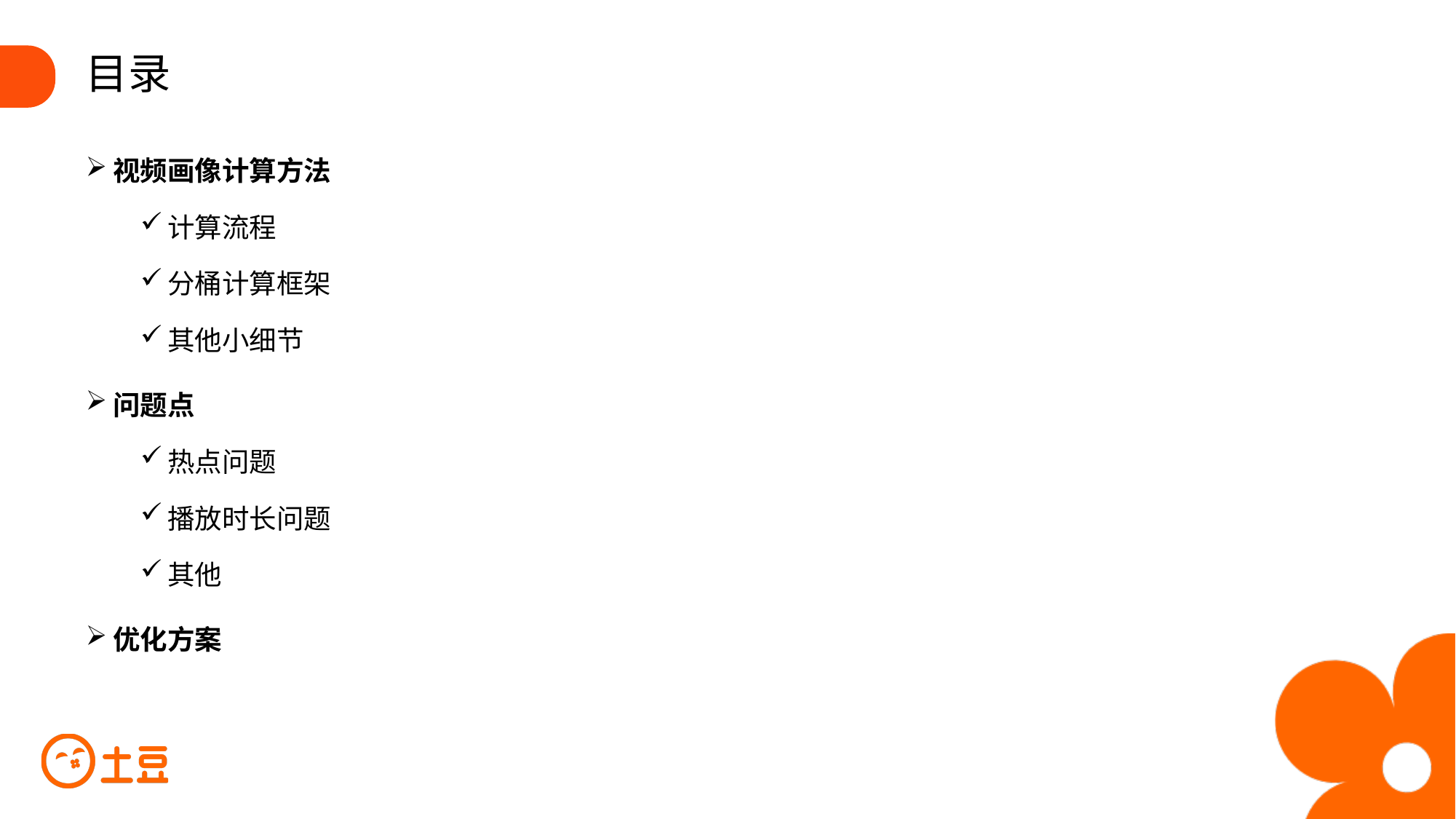

目录
视频画像计算方法
计算流程
分桶计算框架
其他小细节
问题点
热点问题
播放时长问题
其他
优化方案